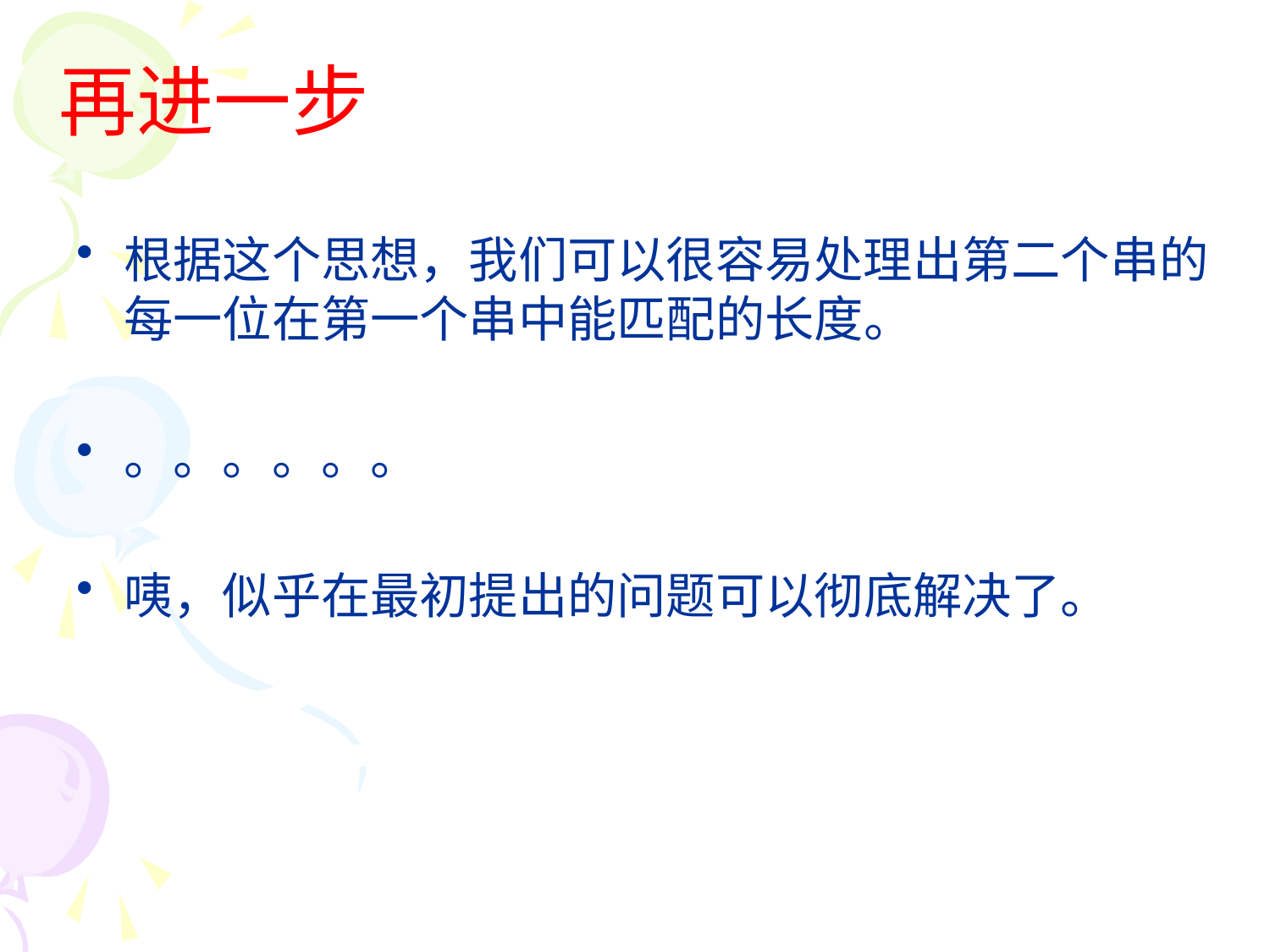

再进一步
根据这个思想，我们可以很容易处理出第二个串的每一位在第一个串中能匹配的长度。

。。。。。。

咦，似乎在最初提出的问题可以彻底解决了。